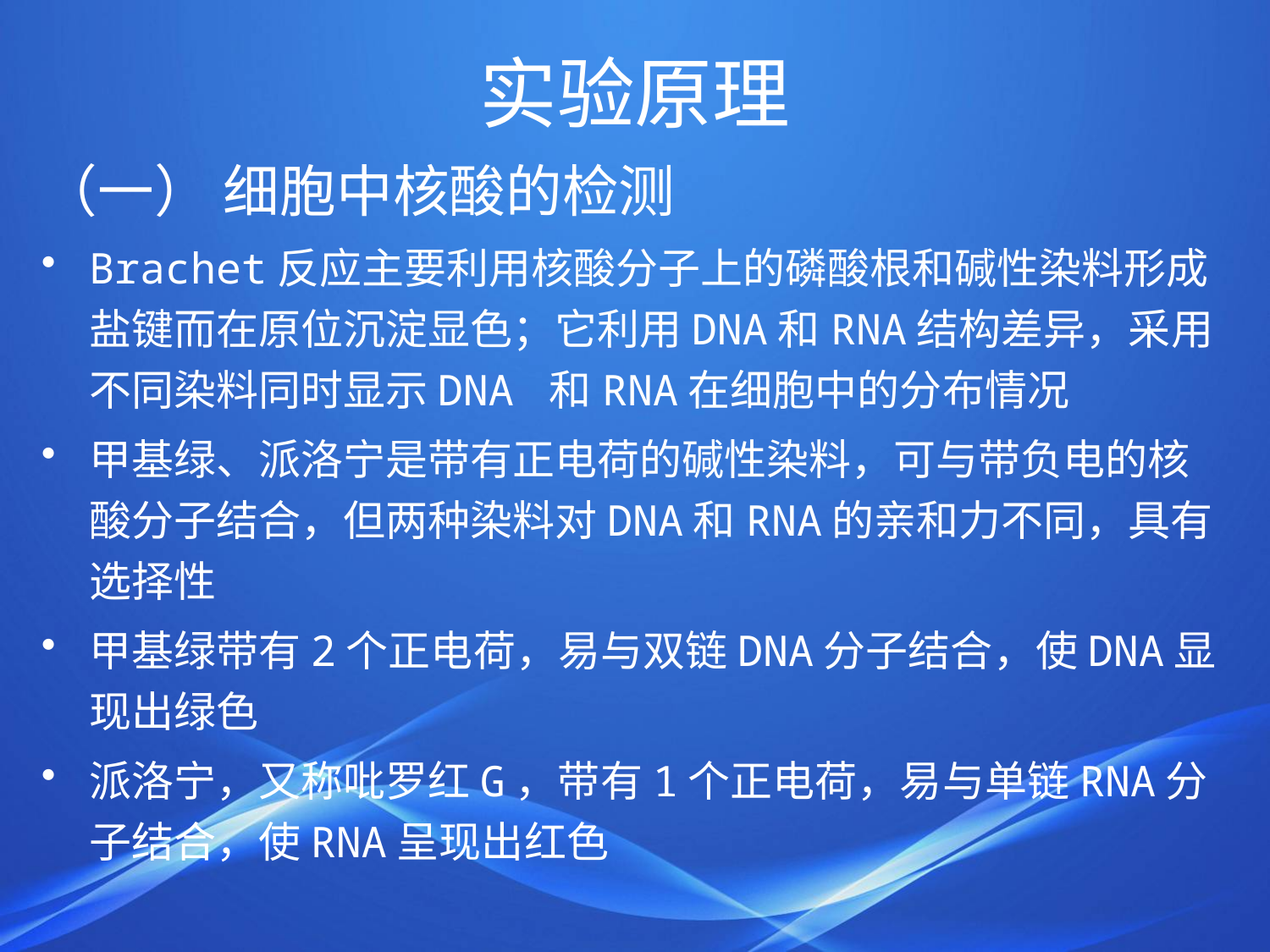

# 实验原理
（一） 细胞中核酸的检测
Brachet反应主要利用核酸分子上的磷酸根和碱性染料形成盐键而在原位沉淀显色；它利用DNA和RNA结构差异，采用不同染料同时显示DNA 和RNA在细胞中的分布情况
甲基绿、派洛宁是带有正电荷的碱性染料，可与带负电的核酸分子结合，但两种染料对DNA和RNA的亲和力不同，具有选择性
甲基绿带有2个正电荷，易与双链DNA分子结合，使DNA显现出绿色
派洛宁，又称吡罗红G，带有1个正电荷，易与单链RNA分子结合，使RNA呈现出红色